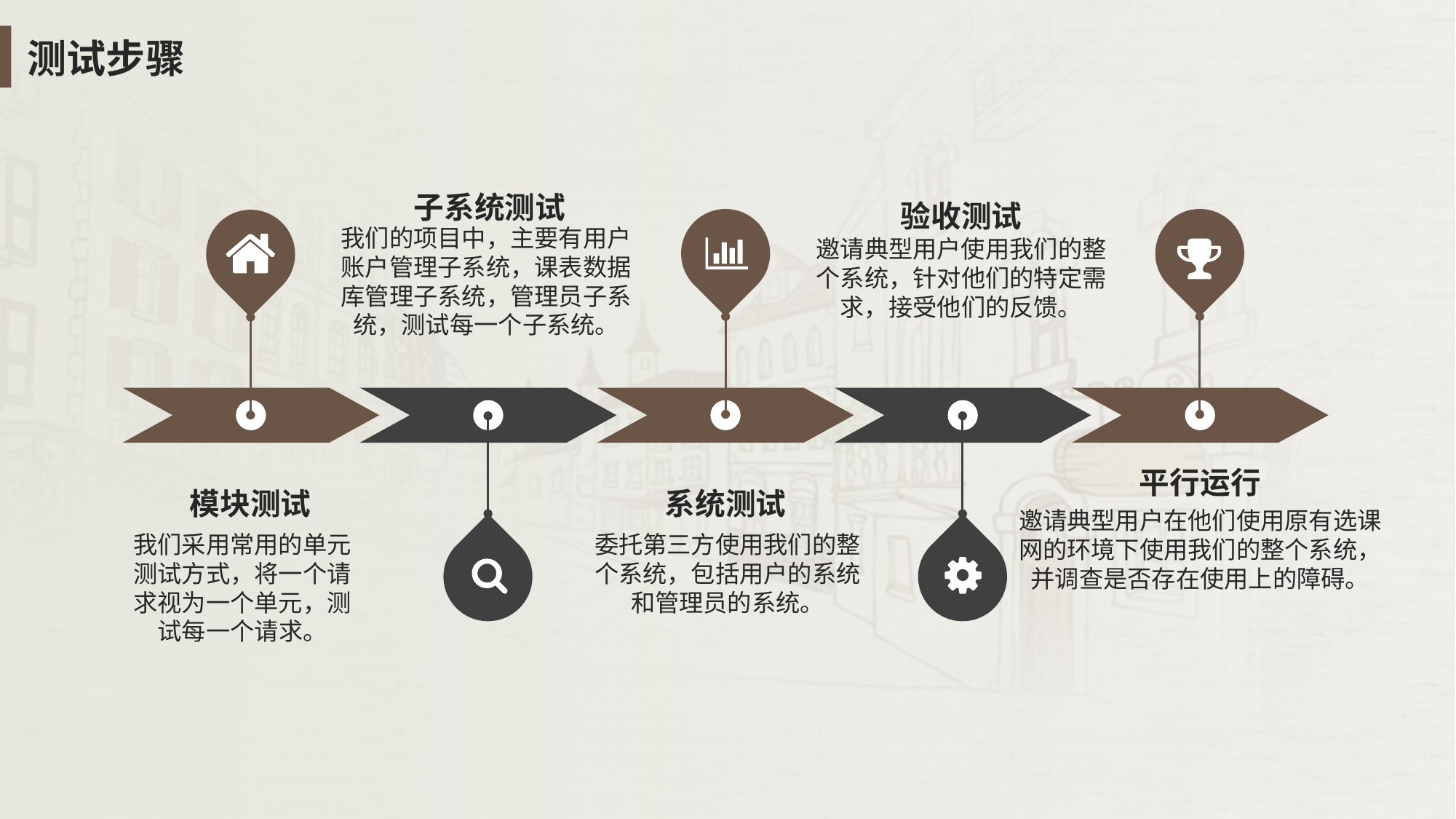

测试步骤
子系统测试
验收测试

我们的项目中，主要有用户账户管理子系统，课表数据库管理子系统，管理员子系统，测试每一个子系统。
邀请典型用户使用我们的整个系统，针对他们的特定需求，接受他们的反馈。

平行运行
系统测试
模块测试
邀请典型用户在他们使用原有选课网的环境下使用我们的整个系统，并调查是否存在使用上的障碍。
我们采用常用的单元测试方式，将一个请求视为一个单元，测试每一个请求。
委托第三方使用我们的整个系统，包括用户的系统和管理员的系统。